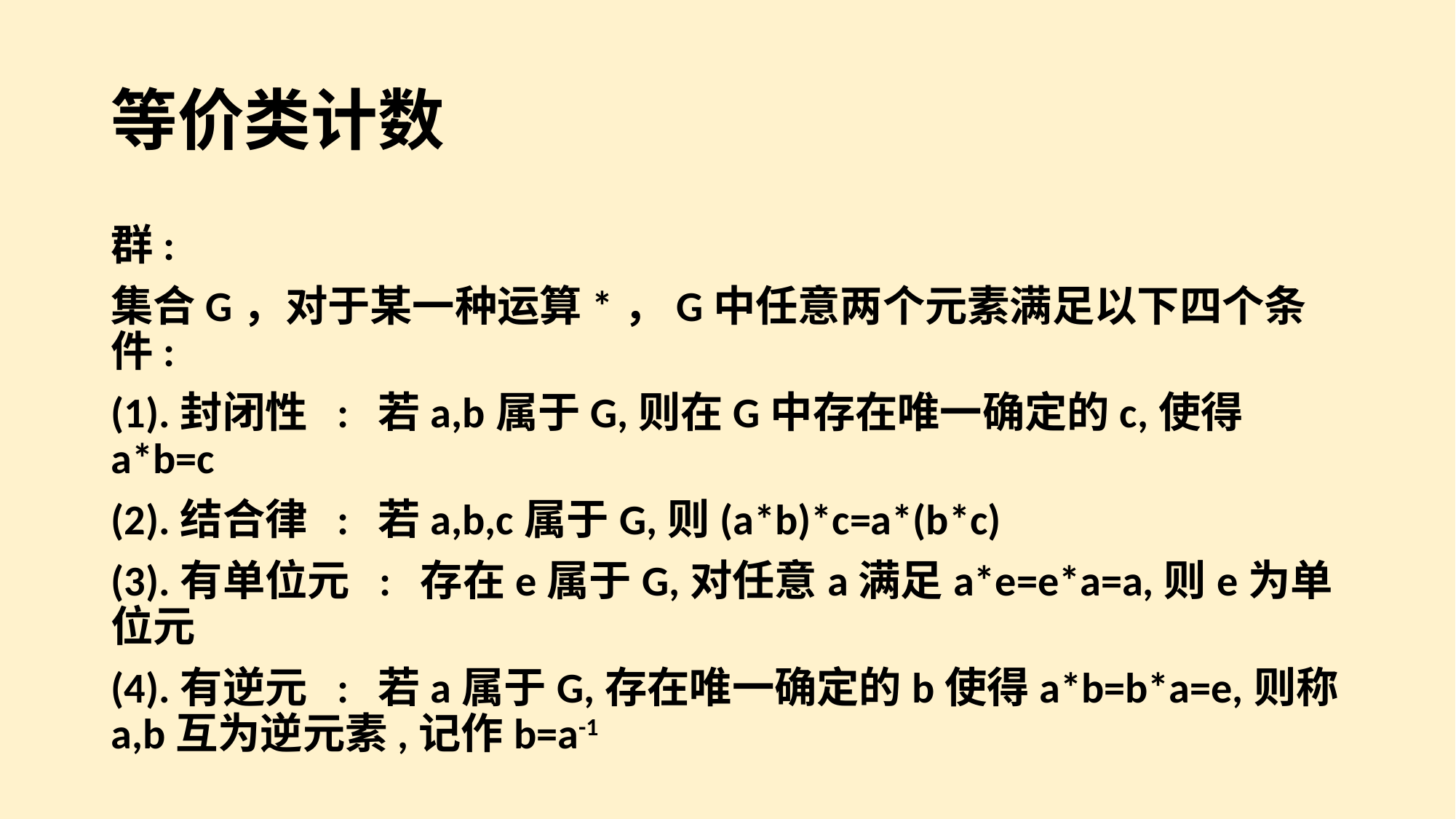

# 等价类计数
群:
集合G，对于某一种运算*，G中任意两个元素满足以下四个条件:
(1).封闭性  :  若a,b属于G,则在G中存在唯一确定的c,使得a*b=c
(2).结合律  :  若a,b,c属于G,则(a*b)*c=a*(b*c)
(3).有单位元  :  存在e属于G,对任意a满足a*e=e*a=a,则e为单位元
(4).有逆元  :  若a属于G,存在唯一确定的b使得a*b=b*a=e,则称a,b互为逆元素,记作b=a-1